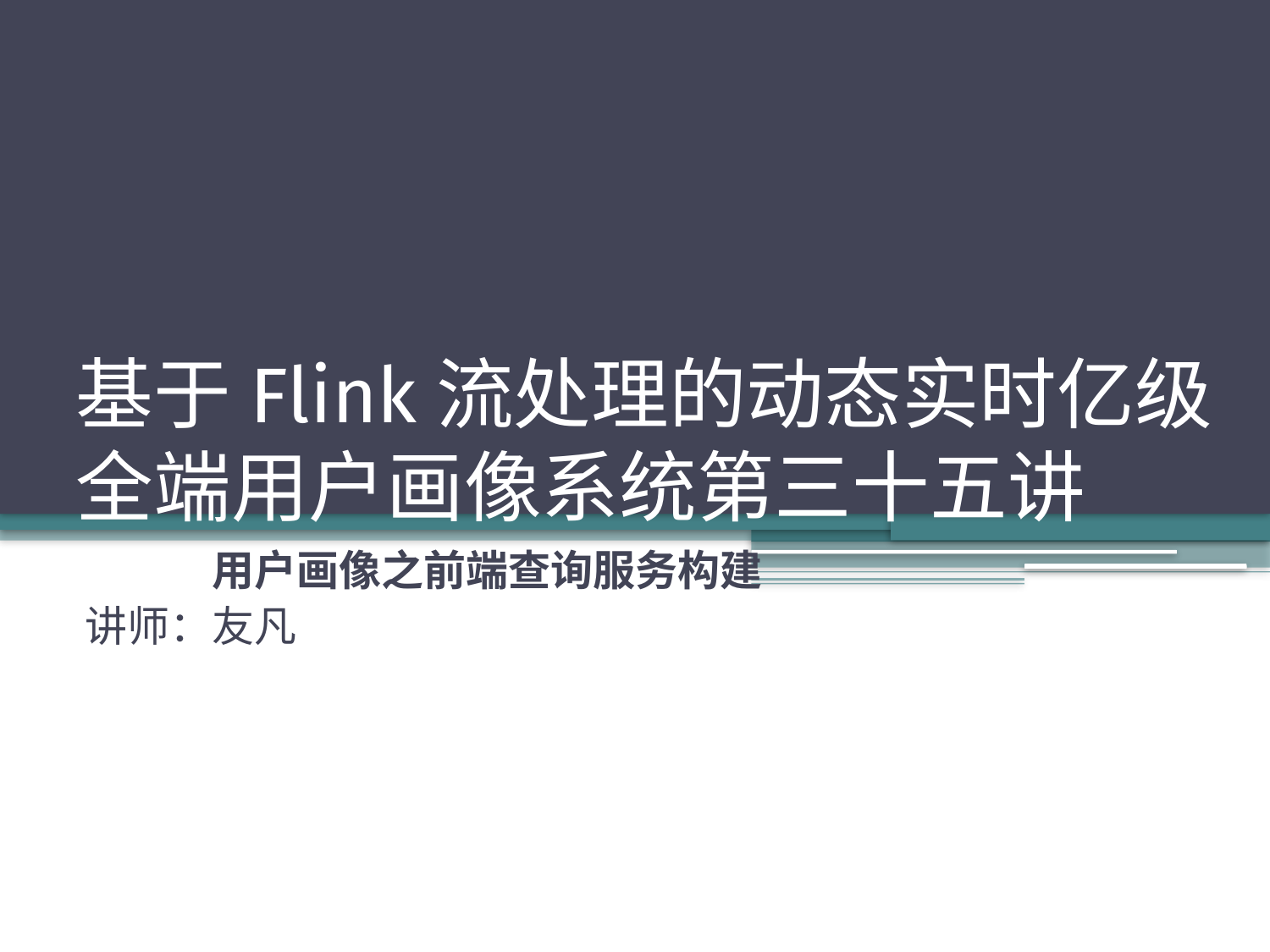

# 基于Flink流处理的动态实时亿级全端用户画像系统第三十五讲
 	用户画像之前端查询服务构建
讲师：友凡